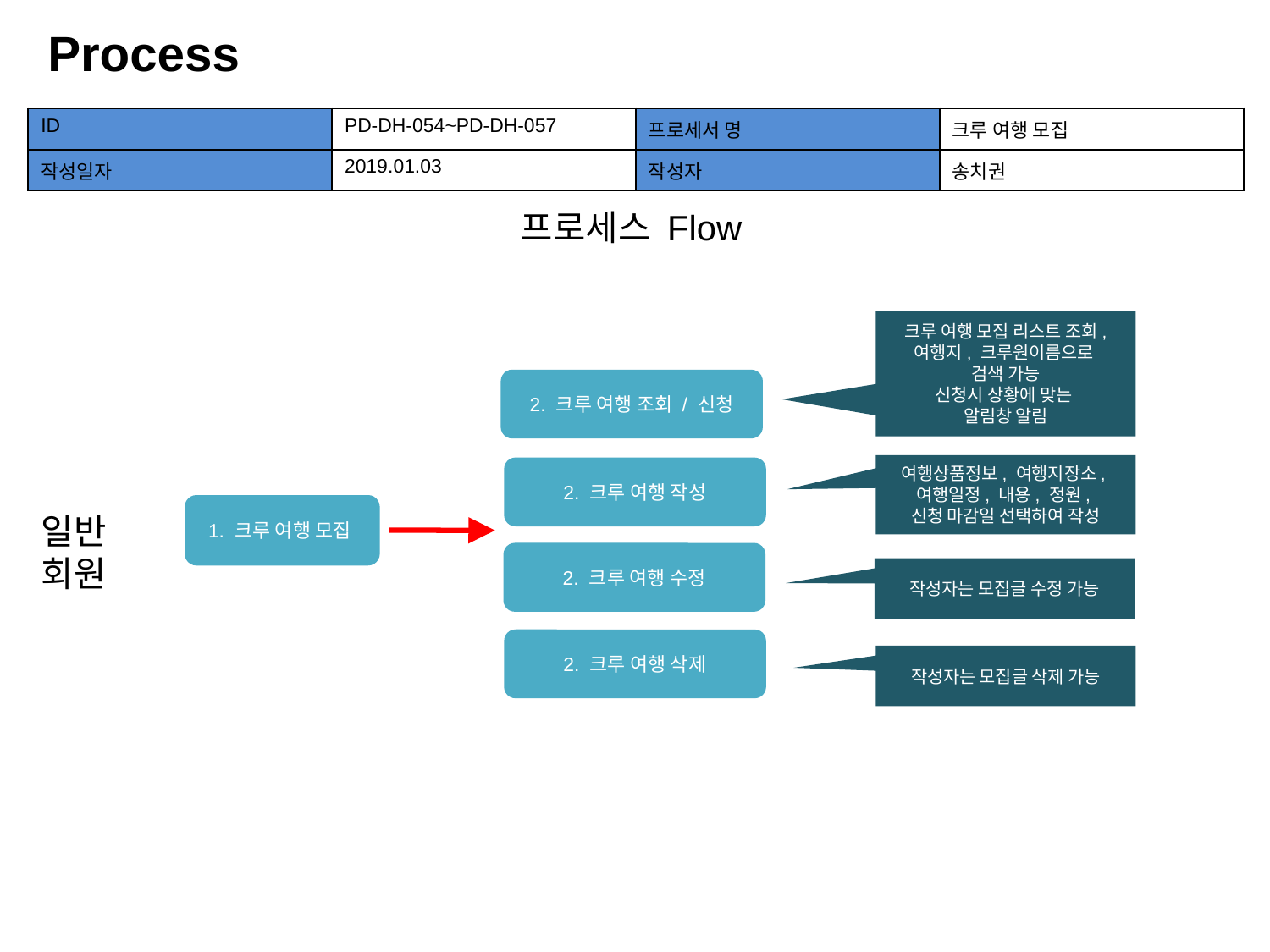

Process

| ID | PD-DH-054~PD-DH-057 | 프로세서 명 | 크루 여행 모집 |
| --- | --- | --- | --- |
| 작성일자 | 2019.01.03 | 작성자 | 송치권 |
프로세스 Flow
크루 여행 모집 리스트 조회,
여행지, 크루원이름으로
검색 가능
신청시 상황에 맞는
알림창 알림
2. 크루 여행 조회 / 신청
여행상품정보, 여행지장소,
여행일정, 내용, 정원,
신청 마감일 선택하여 작성
2. 크루 여행 작성
1. 크루 여행 모집
일반
회원
2. 크루 여행 수정
작성자는 모집글 수정 가능
2. 크루 여행 삭제
작성자는 모집글 삭제 가능